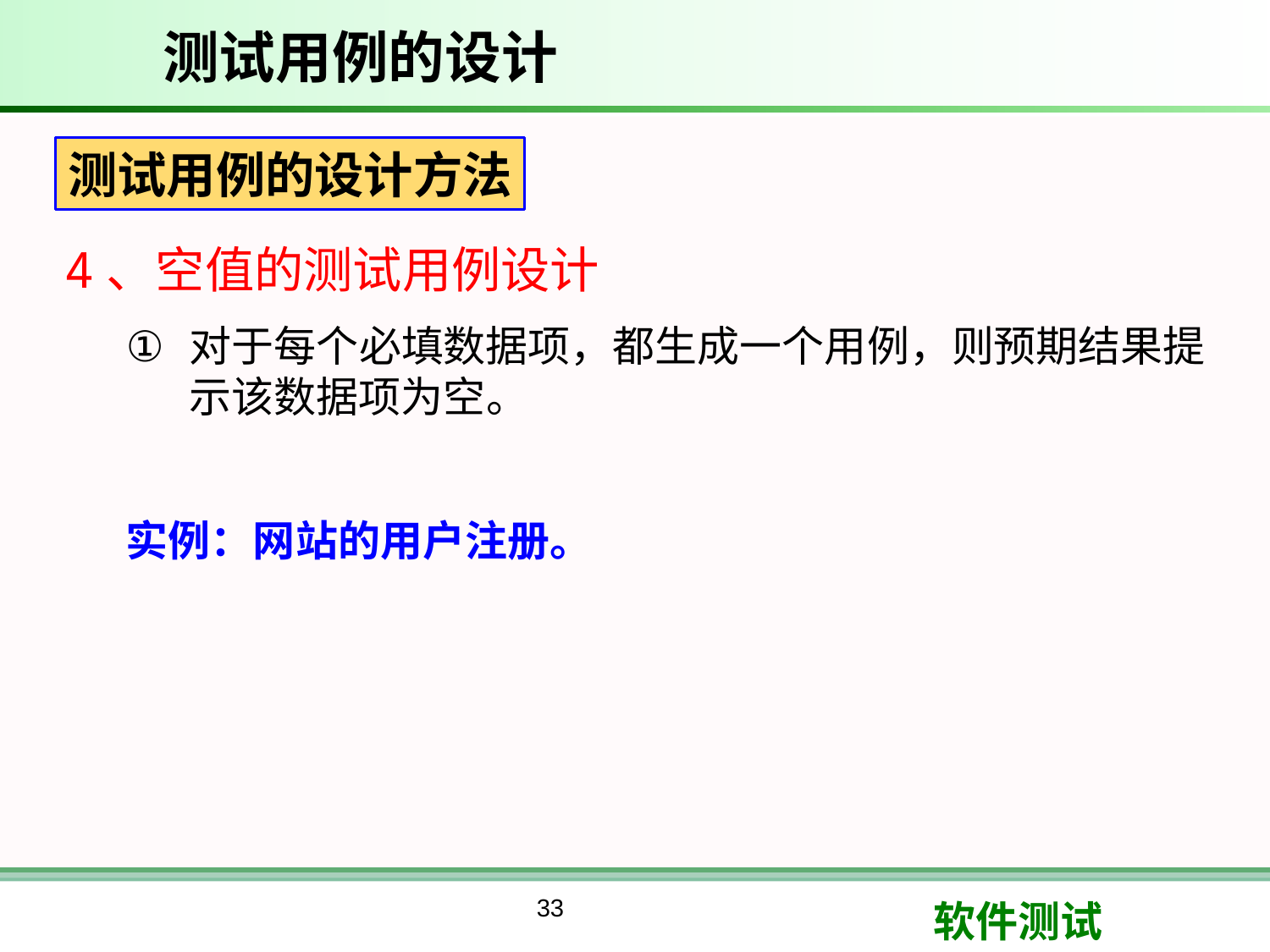

# 测试用例的设计
测试用例的设计方法
4、空值的测试用例设计
对于每个必填数据项，都生成一个用例，则预期结果提示该数据项为空。

实例：网站的用户注册。

33